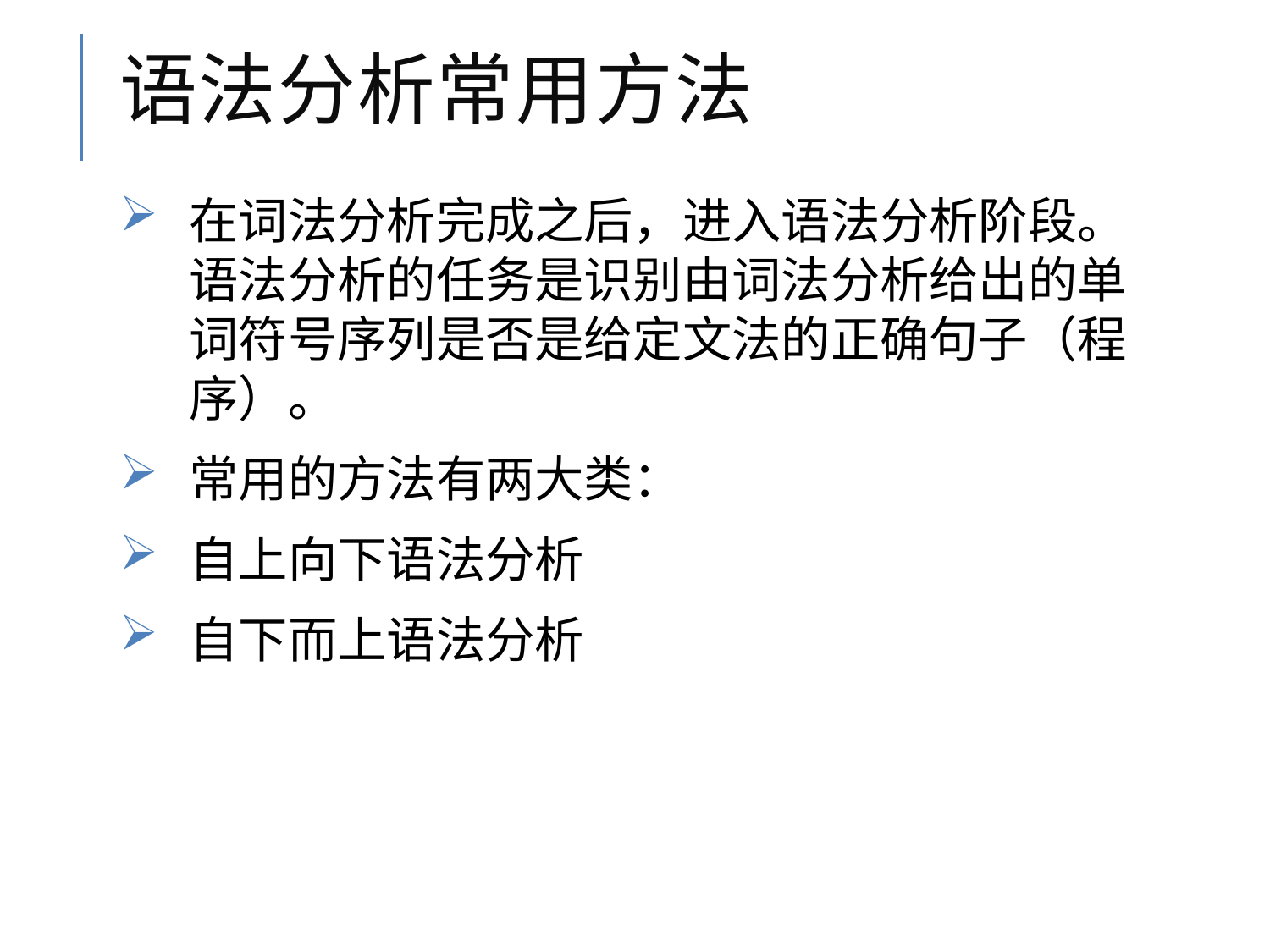

# 语法分析常用方法
在词法分析完成之后，进入语法分析阶段。语法分析的任务是识别由词法分析给出的单词符号序列是否是给定文法的正确句子（程序）。
常用的方法有两大类：
自上向下语法分析
自下而上语法分析
3